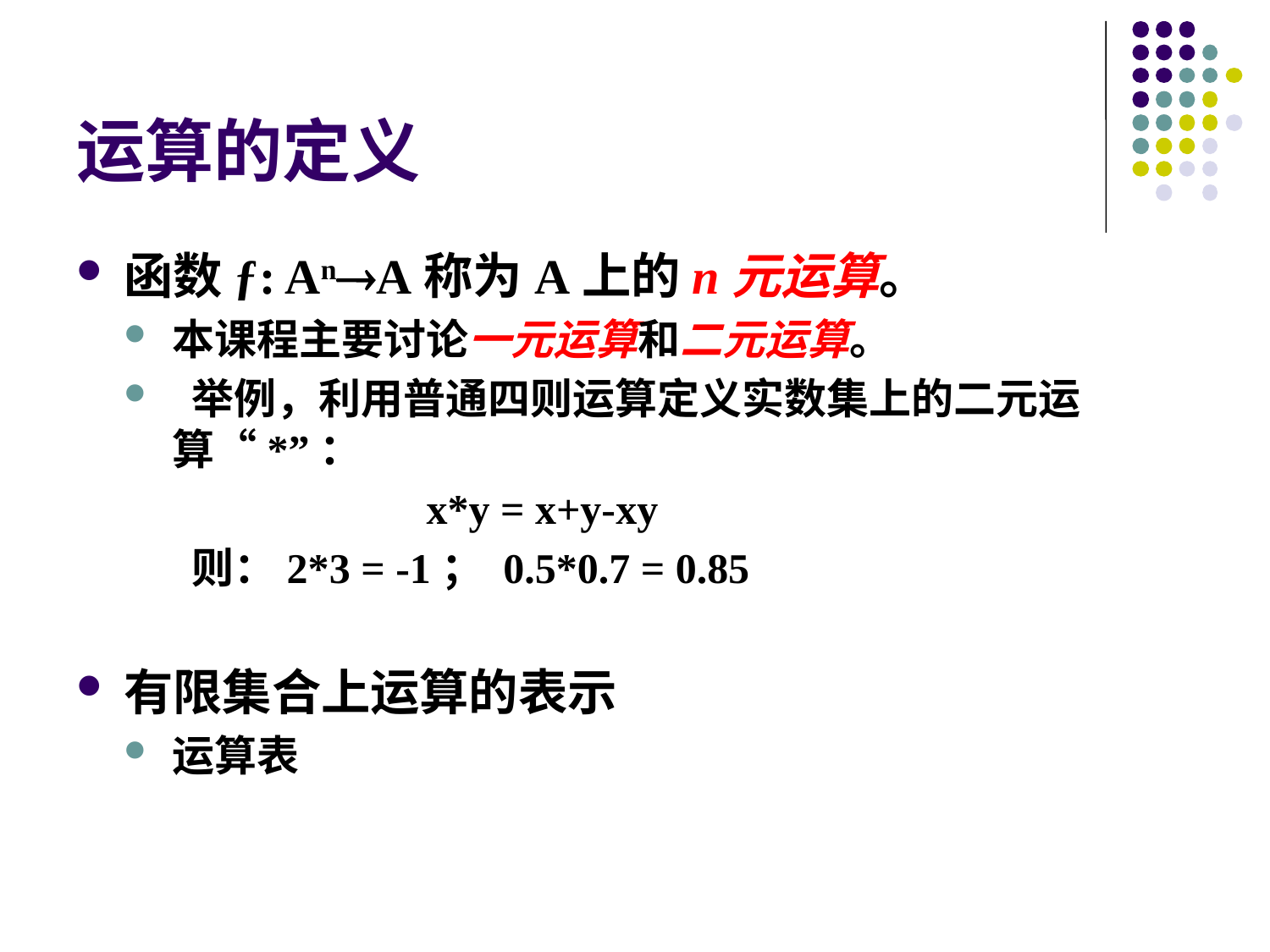

# 运算的定义
函数ƒ: An→A称为A上的n元运算。
本课程主要讨论一元运算和二元运算。
 举例，利用普通四则运算定义实数集上的二元运算“*”：
			x*y = x+y-xy
	 则：2*3 = -1； 0.5*0.7 = 0.85

有限集合上运算的表示
运算表